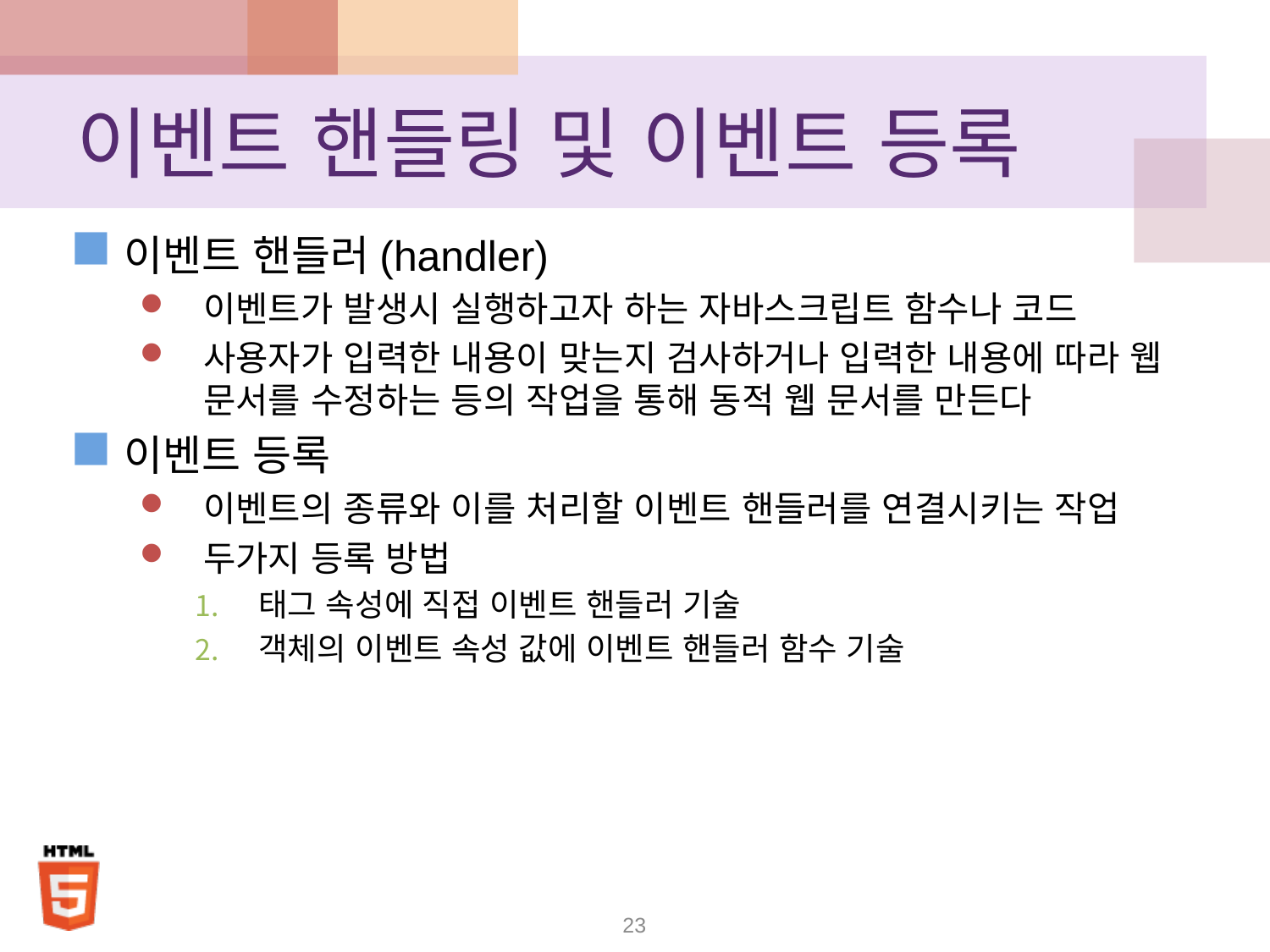

# 이벤트 핸들링 및 이벤트 등록
이벤트 핸들러(handler)
이벤트가 발생시 실행하고자 하는 자바스크립트 함수나 코드
사용자가 입력한 내용이 맞는지 검사하거나 입력한 내용에 따라 웹 문서를 수정하는 등의 작업을 통해 동적 웹 문서를 만든다
이벤트 등록
이벤트의 종류와 이를 처리할 이벤트 핸들러를 연결시키는 작업
두가지 등록 방법
태그 속성에 직접 이벤트 핸들러 기술
객체의 이벤트 속성 값에 이벤트 핸들러 함수 기술

23